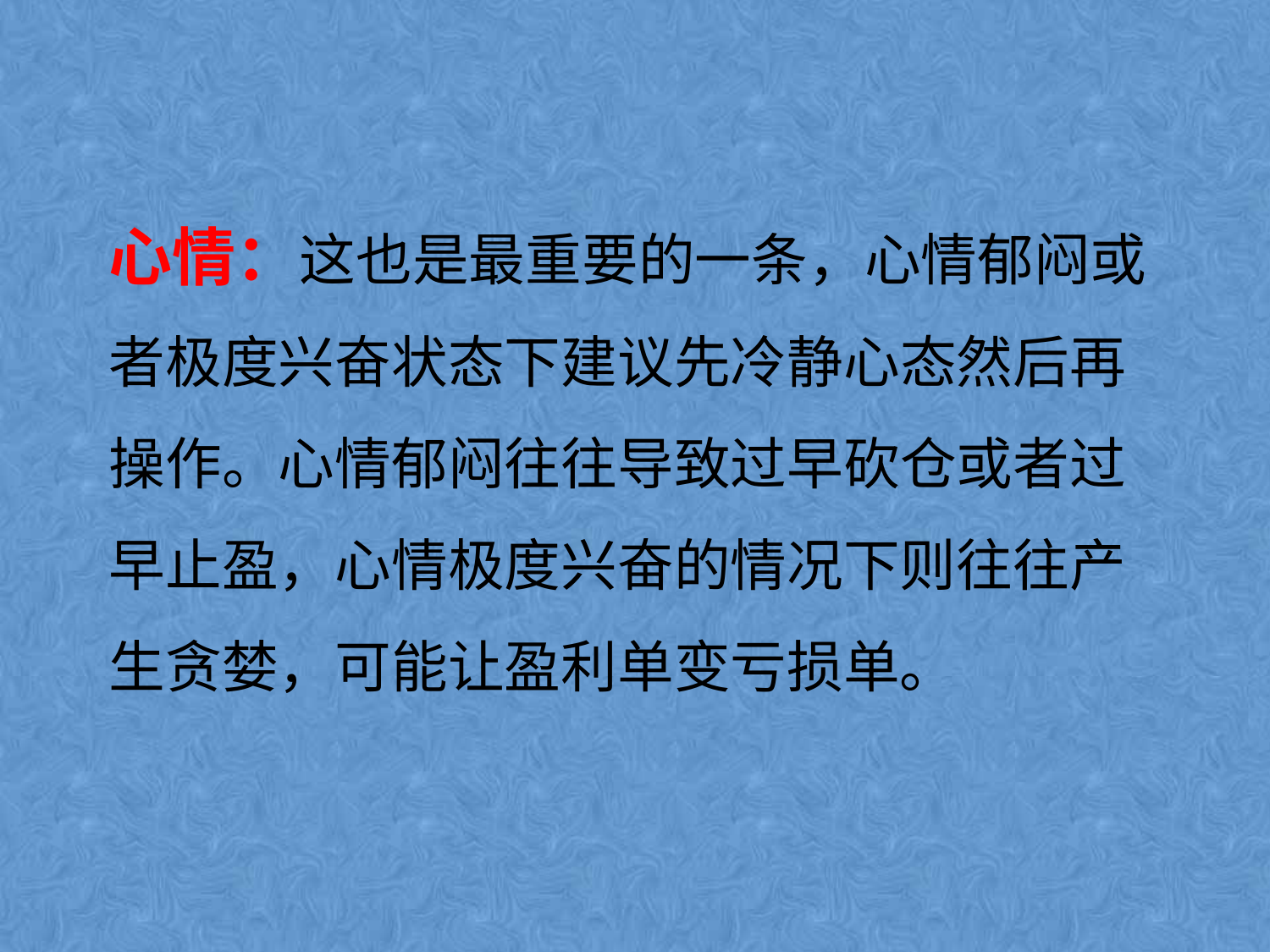

心情：这也是最重要的一条，心情郁闷或者极度兴奋状态下建议先冷静心态然后再操作。心情郁闷往往导致过早砍仓或者过早止盈，心情极度兴奋的情况下则往往产生贪婪，可能让盈利单变亏损单。